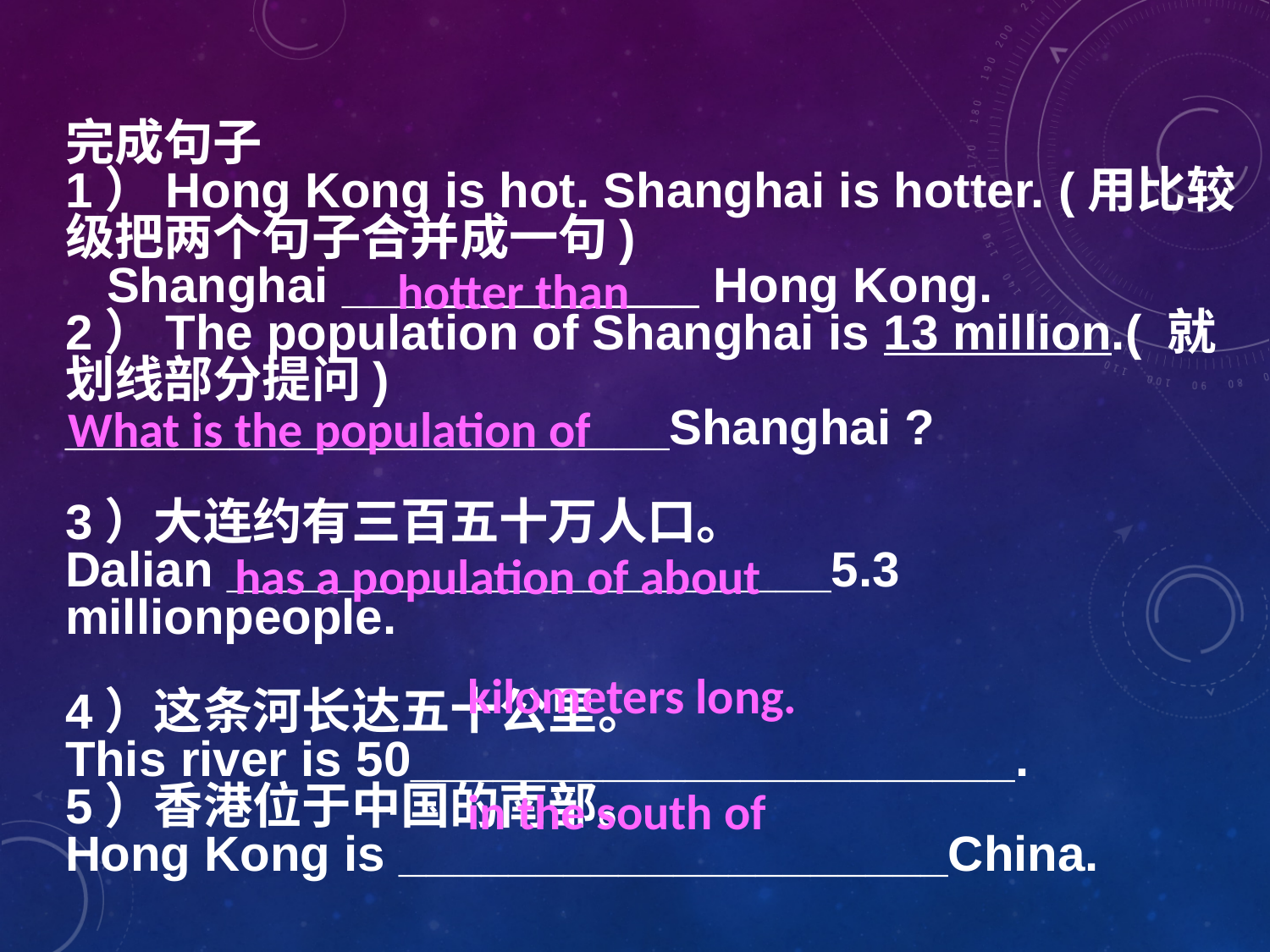

完成句子
1）Hong Kong is hot. Shanghai is hotter. (用比较级把两个句子合并成一句)
   Shanghai _____________ Hong Kong.
2）The population of Shanghai is 13 million.( 就划线部分提问)
______________________Shanghai ?

3）大连约有三百五十万人口。
Dalian ______________________5.3 millionpeople.

4）这条河长达五十公里。
This river is 50______________________.
5）香港位于中国的南部。
Hong Kong is ____________________China.
hotter than
What is the population of
has a population of about
kilometers long.
in the south of